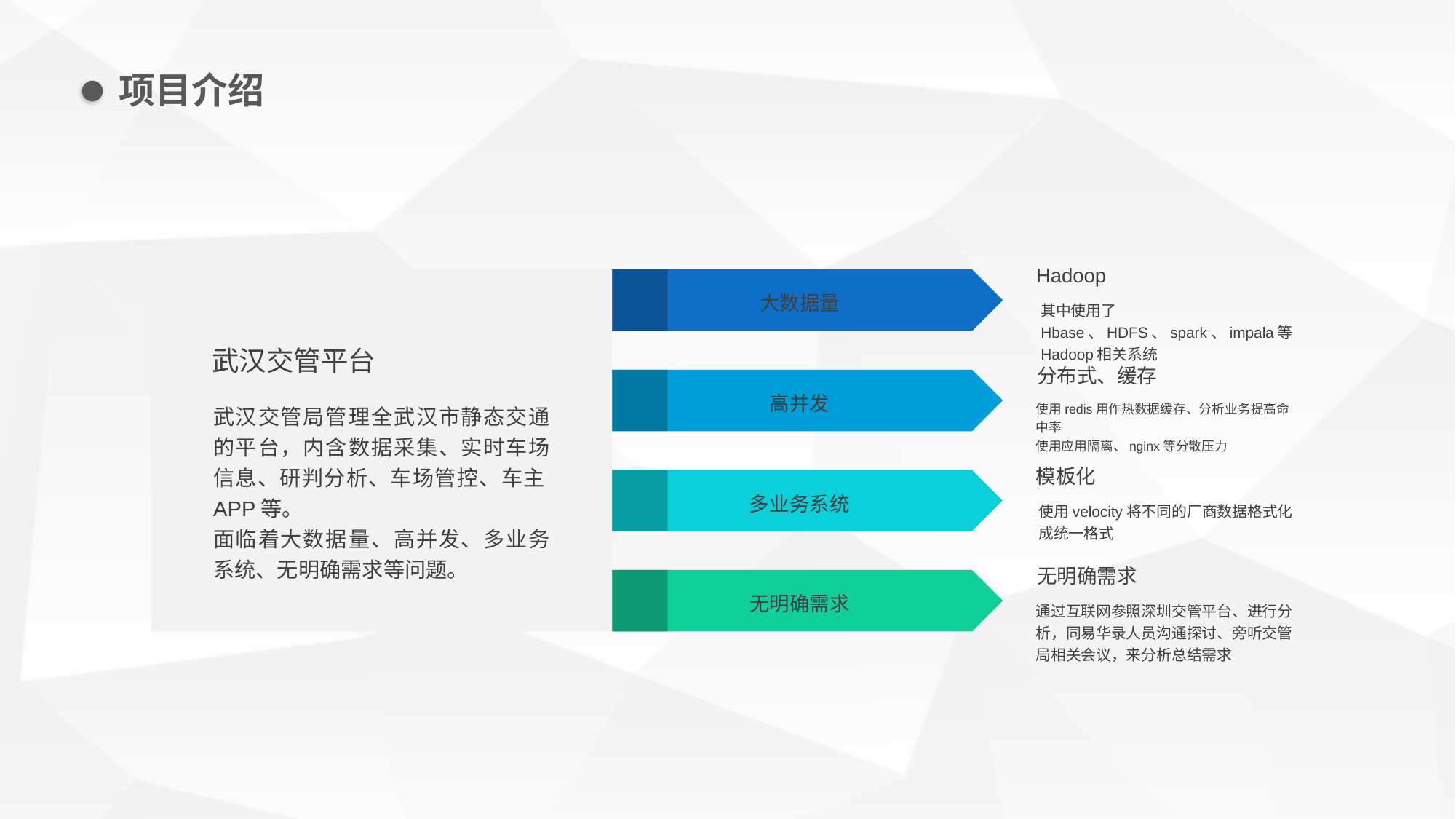

项目介绍

Hadoop
其中使用了Hbase、HDFS、spark、impala等Hadoop相关系统

武汉交管平台
武汉交管局管理全武汉市静态交通的平台，内含数据采集、实时车场信息、研判分析、车场管控、车主APP等。
面临着大数据量、高并发、多业务系统、无明确需求等问题。

大数据量
分布式、缓存
使用redis用作热数据缓存、分析业务提高命中率
使用应用隔离、nginx等分散压力
高并发

模板化
使用velocity将不同的厂商数据格式化成统一格式
多业务系统

无明确需求
通过互联网参照深圳交管平台、进行分析，同易华录人员沟通探讨、旁听交管局相关会议，来分析总结需求

无明确需求